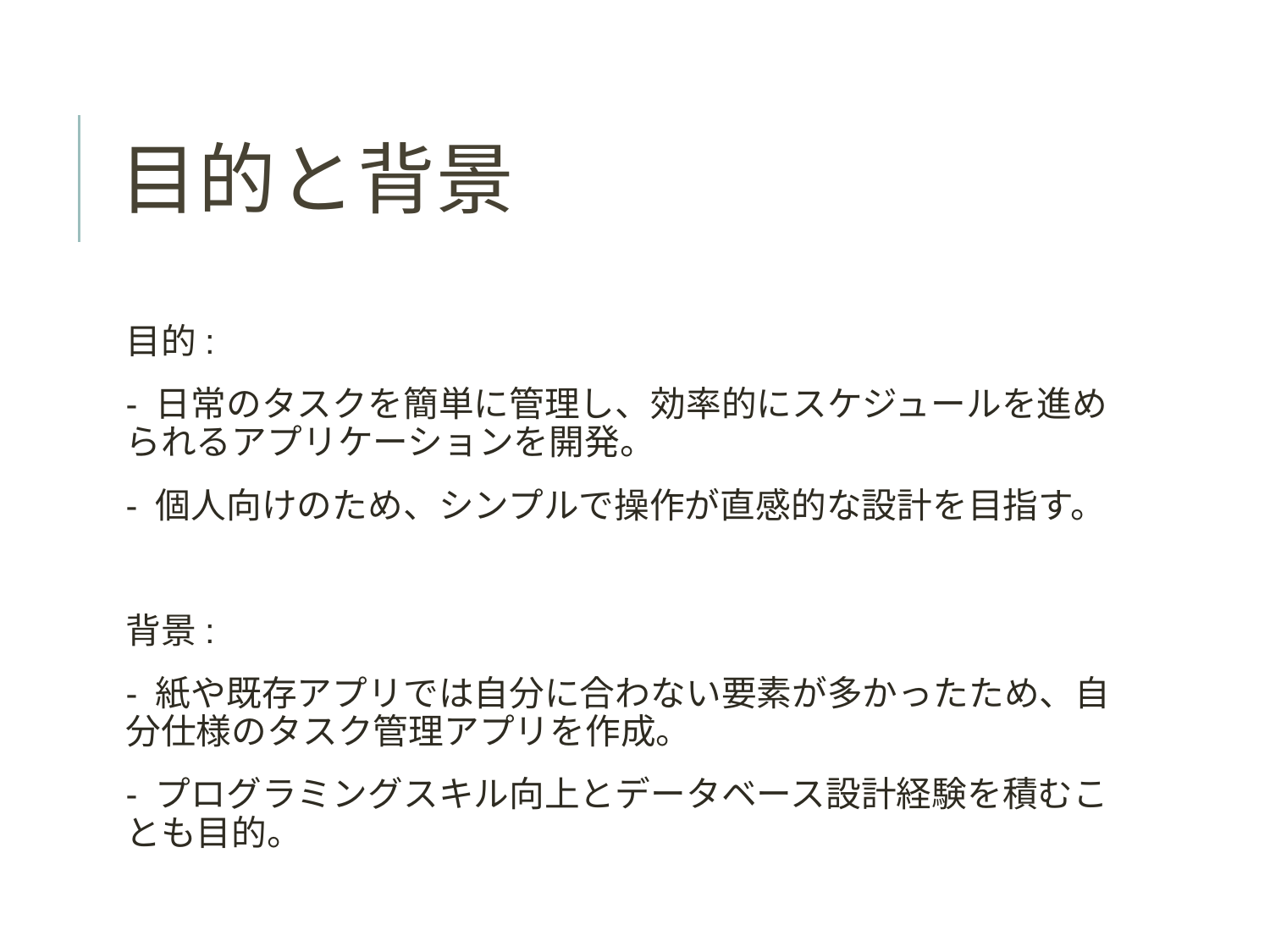

# 目的と背景
目的:
- 日常のタスクを簡単に管理し、効率的にスケジュールを進められるアプリケーションを開発。
- 個人向けのため、シンプルで操作が直感的な設計を目指す。

背景:
- 紙や既存アプリでは自分に合わない要素が多かったため、自分仕様のタスク管理アプリを作成。
- プログラミングスキル向上とデータベース設計経験を積むことも目的。